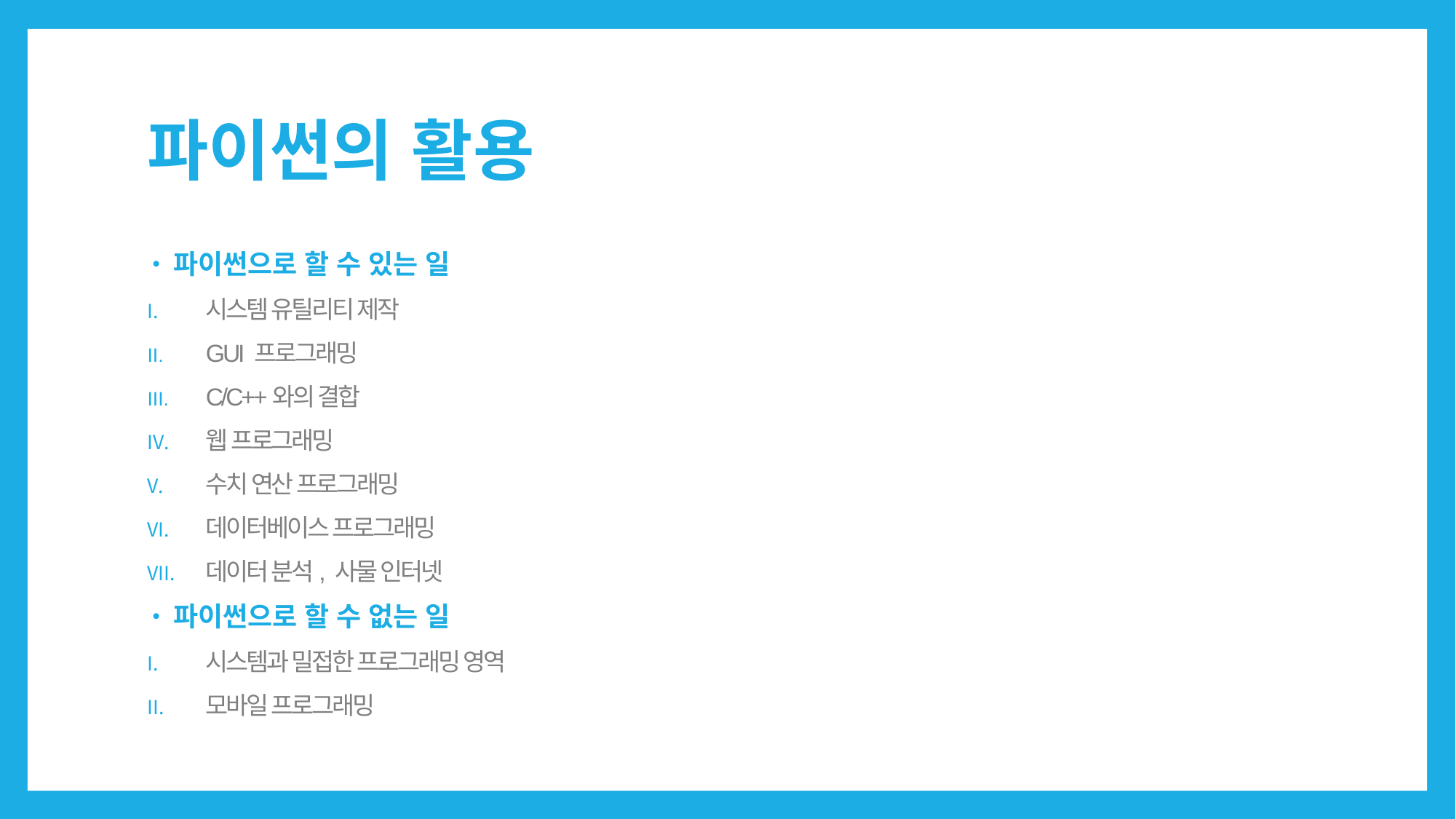

# 파이썬의 활용
파이썬으로 할 수 있는 일
시스템 유틸리티 제작
GUI 프로그래밍
C/C++와의 결합
웹 프로그래밍
수치 연산 프로그래밍
데이터베이스 프로그래밍
데이터 분석, 사물 인터넷
파이썬으로 할 수 없는 일
시스템과 밀접한 프로그래밍 영역
모바일 프로그래밍